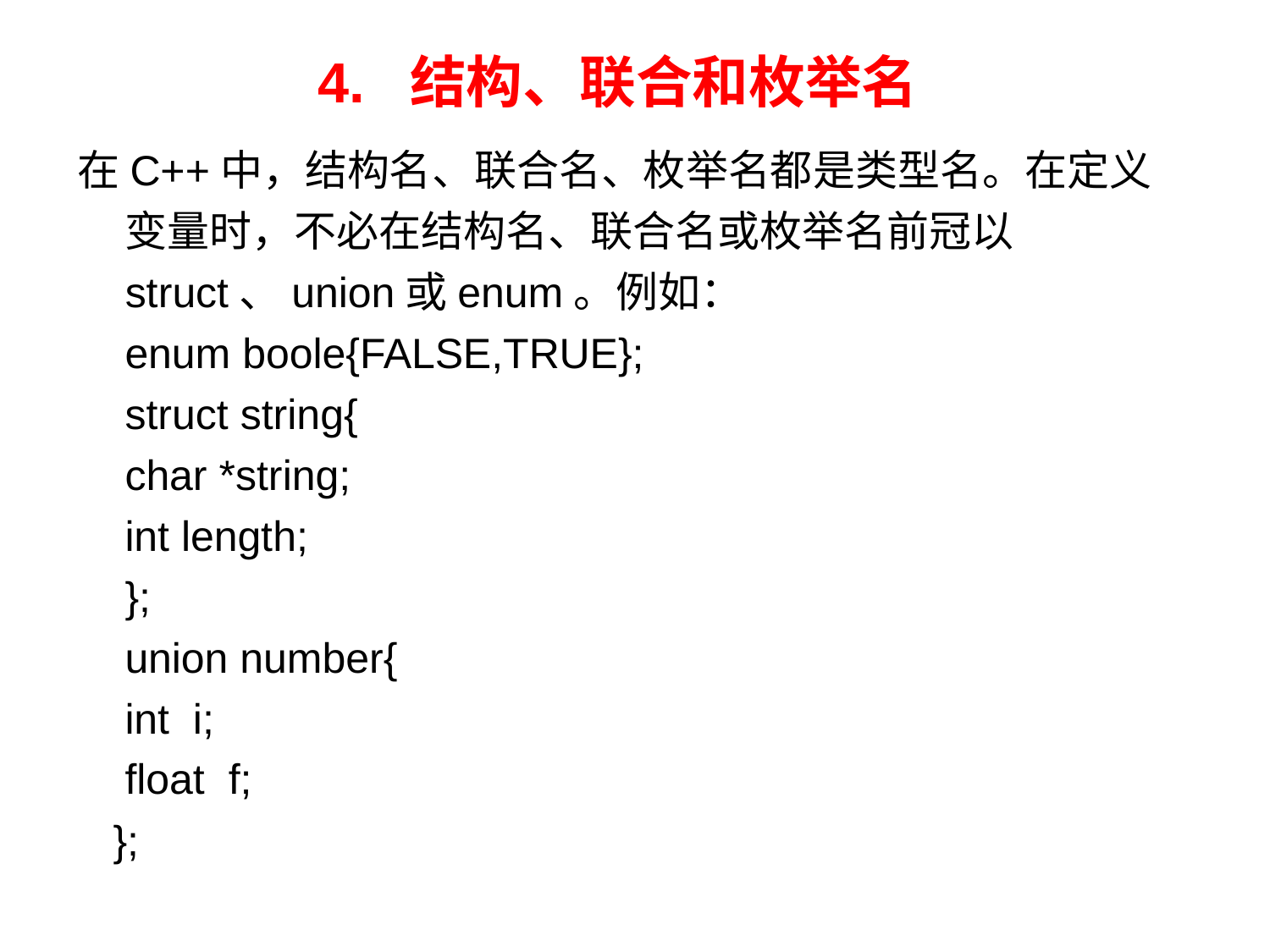

4.  结构、联合和枚举名
在C++中，结构名、联合名、枚举名都是类型名。在定义变量时，不必在结构名、联合名或枚举名前冠以struct、union或enum。例如：
    enum boole{FALSE,TRUE};
    struct string{
    char *string;
    int length;
    };
    union number{
    int  i;
    float  f;
   };